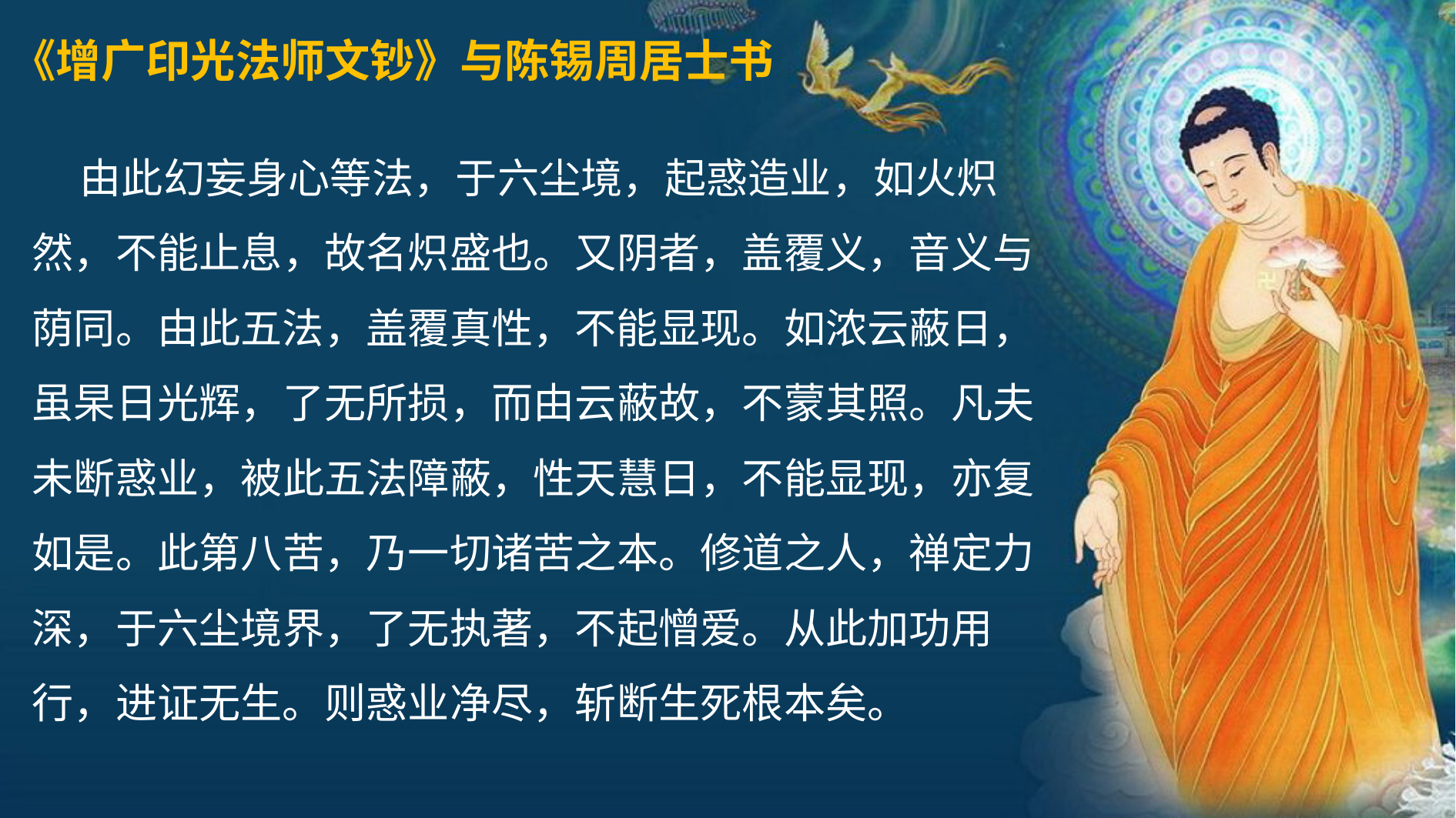

《增广印光法师文钞》与陈锡周居士书
    由此幻妄身心等法，于六尘境，起惑造业，如火炽然，不能止息，故名炽盛也。又阴者，盖覆义，音义与荫同。由此五法，盖覆真性，不能显现。如浓云蔽日，虽杲日光辉，了无所损，而由云蔽故，不蒙其照。凡夫未断惑业，被此五法障蔽，性天慧日，不能显现，亦复如是。此第八苦，乃一切诸苦之本。修道之人，禅定力深，于六尘境界，了无执著，不起憎爱。从此加功用行，进证无生。则惑业净尽，斩断生死根本矣。